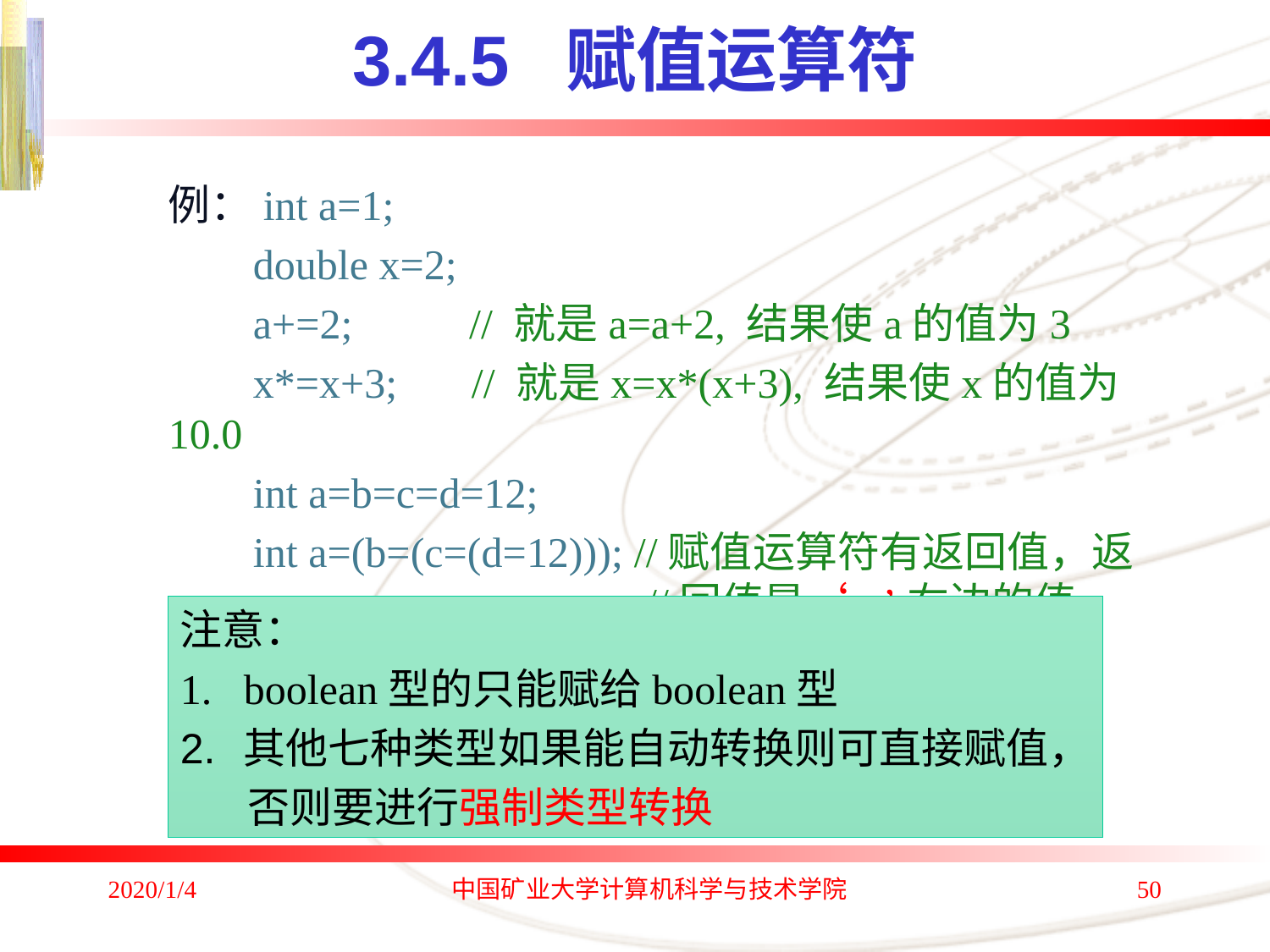

# 3.4.5  赋值运算符
例：int a=1;
        double x=2;
        a+=2;           // 就是a=a+2, 结果使a的值为3
        x*=x+3;       // 就是x=x*(x+3), 结果使x的值为10.0
        int a=b=c=d=12;
        int a=(b=(c=(d=12))); //赋值运算符有返回值，返  			         //回值是‘=’右边的值
注意：
boolean型的只能赋给boolean型
其他七种类型如果能自动转换则可直接赋值，
      否则要进行强制类型转换
2020/1/4
中国矿业大学计算机科学与技术学院
50